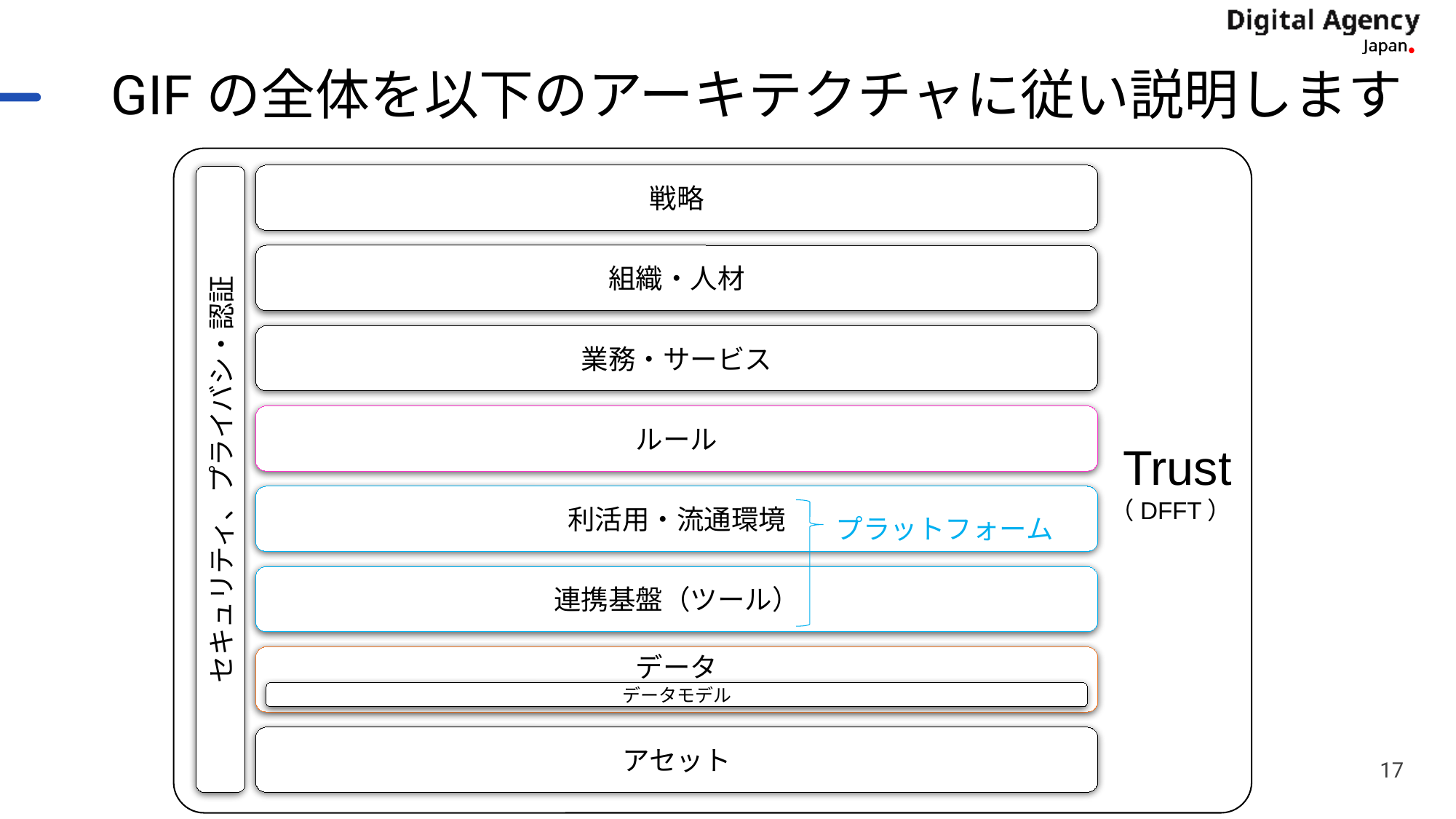

# GIFの全体を以下のアーキテクチャに従い説明します
Trust
（DFFT）
戦略
組織・人材
業務・サービス
ルール
セキュリティ、プライバシ・認証
利活用・流通環境

プラットフォーム
連携基盤（ツール）
データ

データモデル
アセット
17